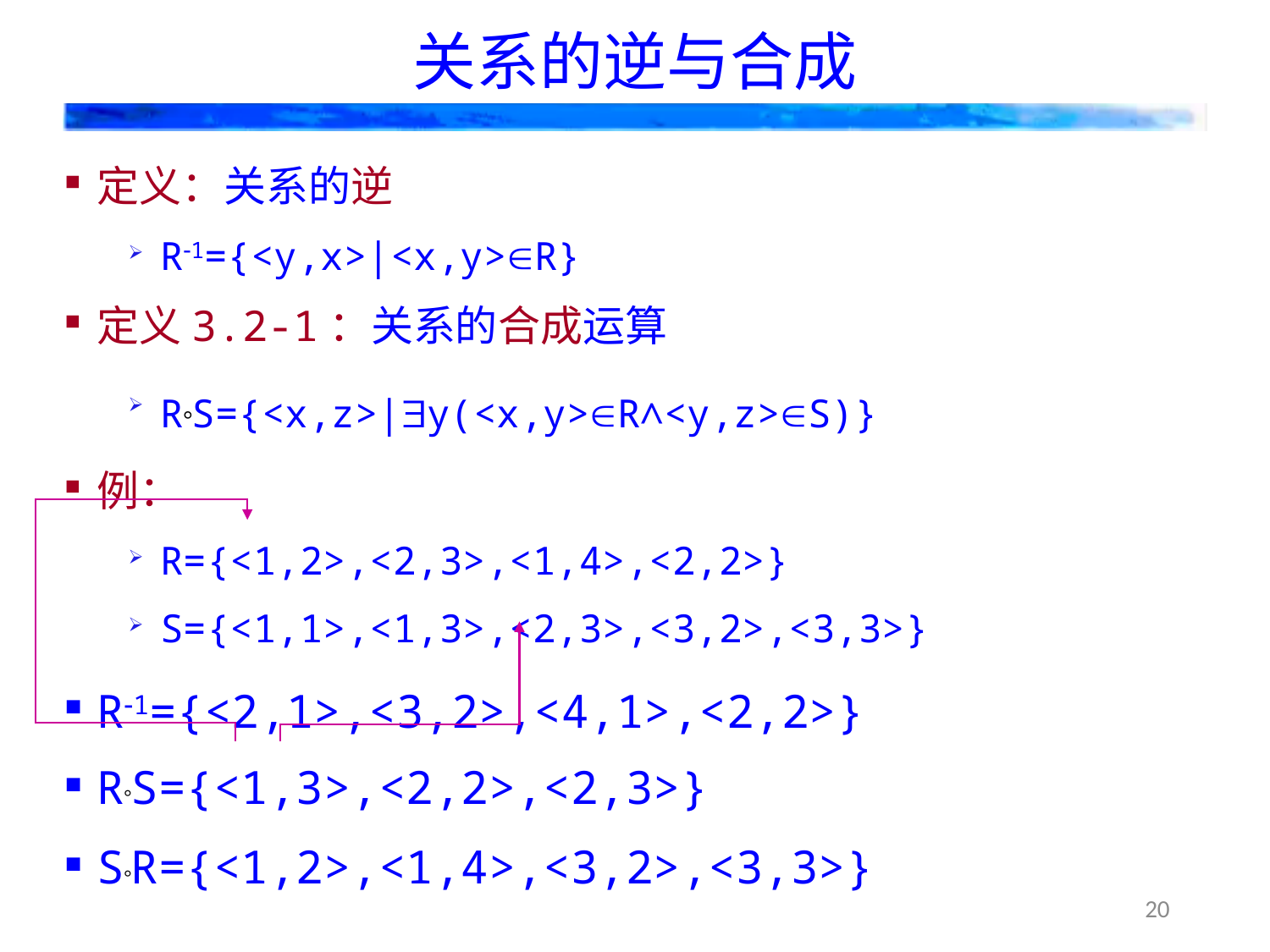

# 关系的逆与合成
定义：关系的逆
R−1={<y,x>|<x,y>∈R}
定义3.2-1：关系的合成运算
R°S={<x,z>|∃y(<x,y>∈R∧<y,z>∈S)}
例：
R={<1,2>,<2,3>,<1,4>,<2,2>}
S={<1,1>,<1,3>,<2,3>,<3,2>,<3,3>}
R−1={<2,1>,<3,2>,<4,1>,<2,2>}
R°S={<1,3>,<2,2>,<2,3>}
S°R={<1,2>,<1,4>,<3,2>,<3,3>}

20